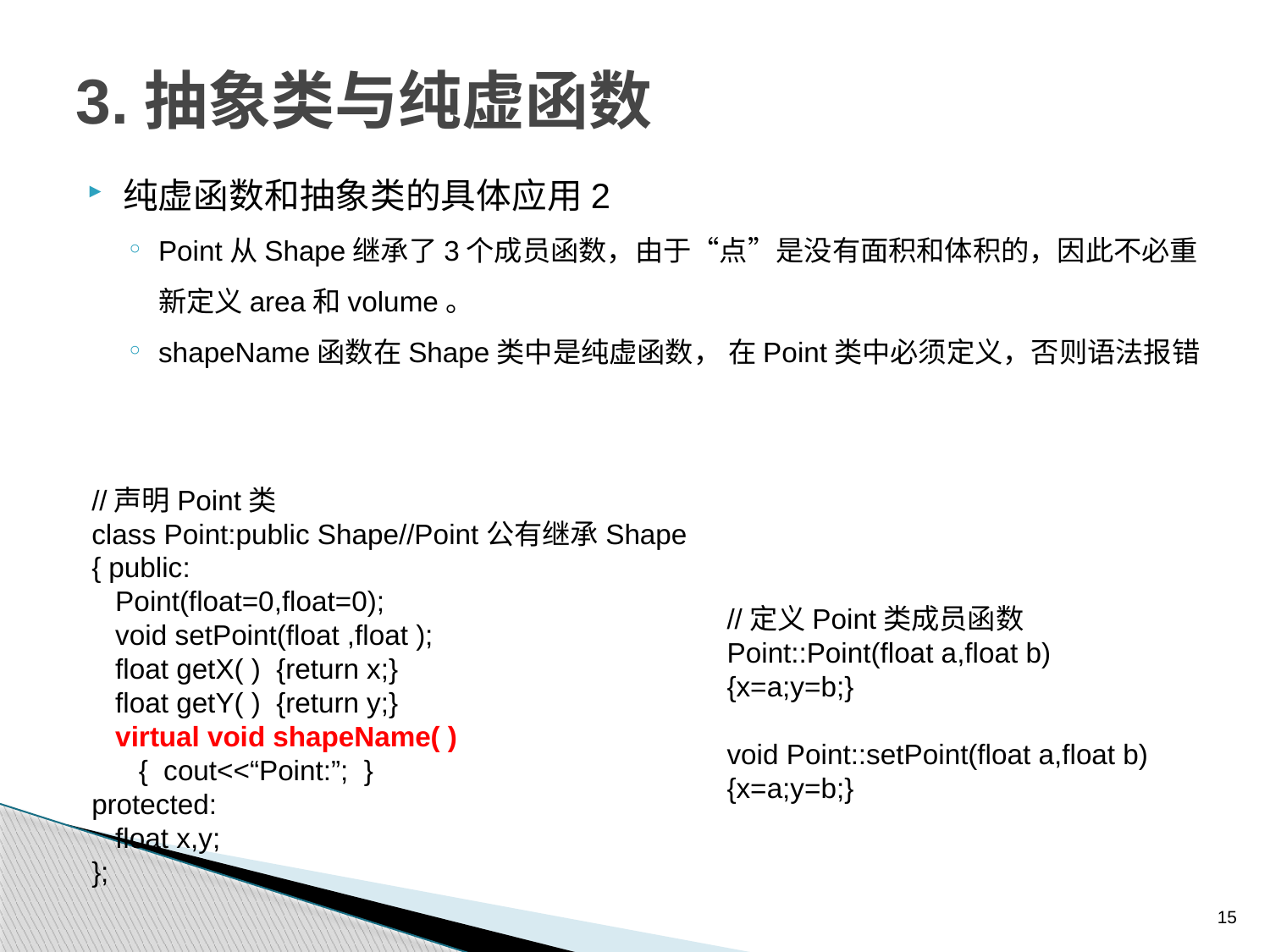

# 3.抽象类与纯虚函数
纯虚函数和抽象类的具体应用2
Point从Shape继承了3个成员函数，由于“点”是没有面积和体积的，因此不必重新定义area和volume。
shapeName函数在Shape类中是纯虚函数， 在Point类中必须定义，否则语法报错
//声明Point类
class Point:public Shape//Point公有继承Shape
{ public:
   Point(float=0,float=0);
   void setPoint(float ,float );
   float getX( )  {return x;}
   float getY( )  {return y;}
   virtual void shapeName( )
      {  cout<<“Point:”;  }
protected:
   float x,y;
};
//定义Point类成员函数
Point::Point(float a,float b)
{x=a;y=b;}

void Point::setPoint(float a,float b)
{x=a;y=b;}
15